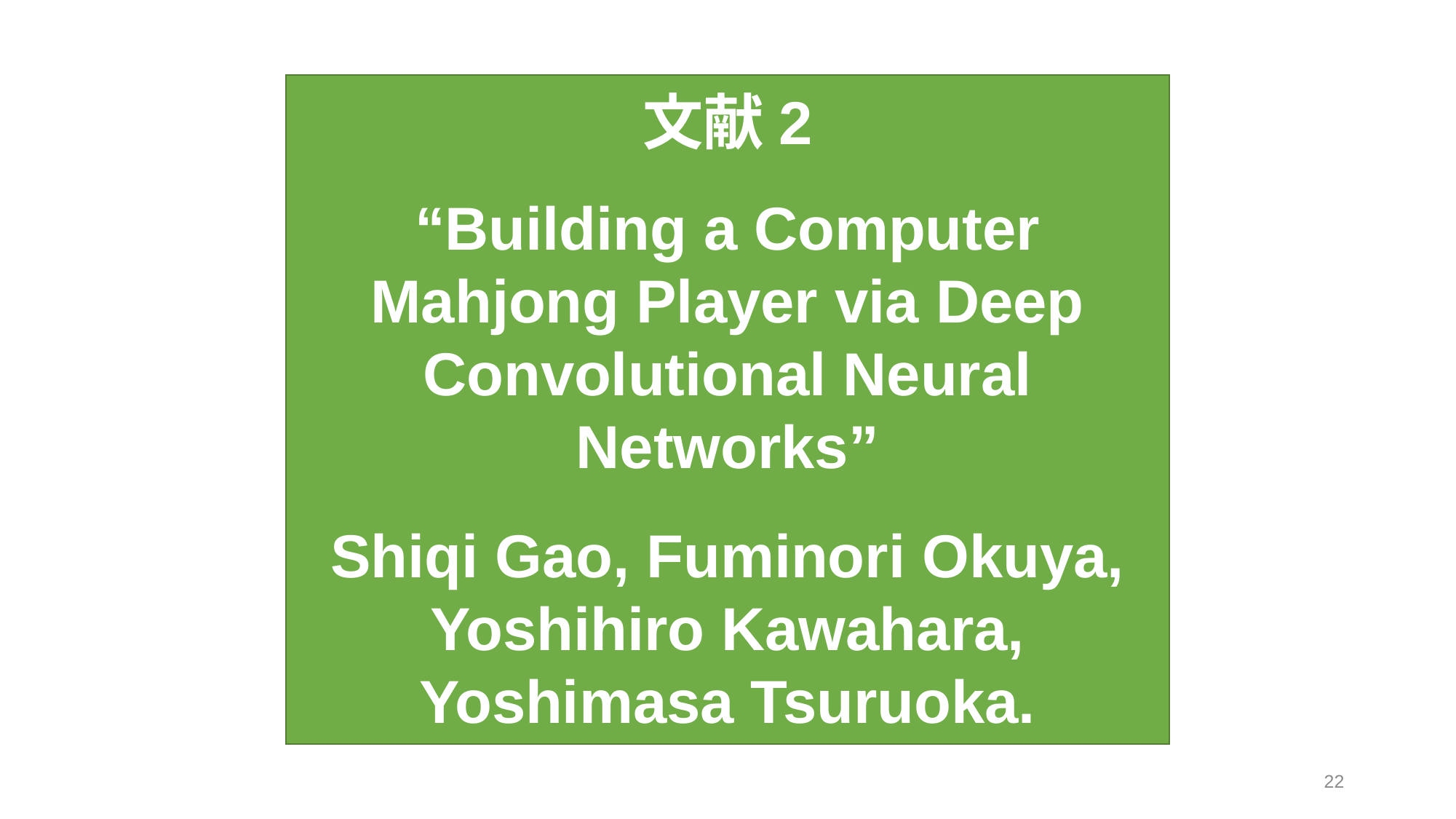

文献2

“Building a Computer Mahjong Player via Deep Convolutional Neural Networks”

Shiqi Gao, Fuminori Okuya, Yoshihiro Kawahara, Yoshimasa Tsuruoka.
22